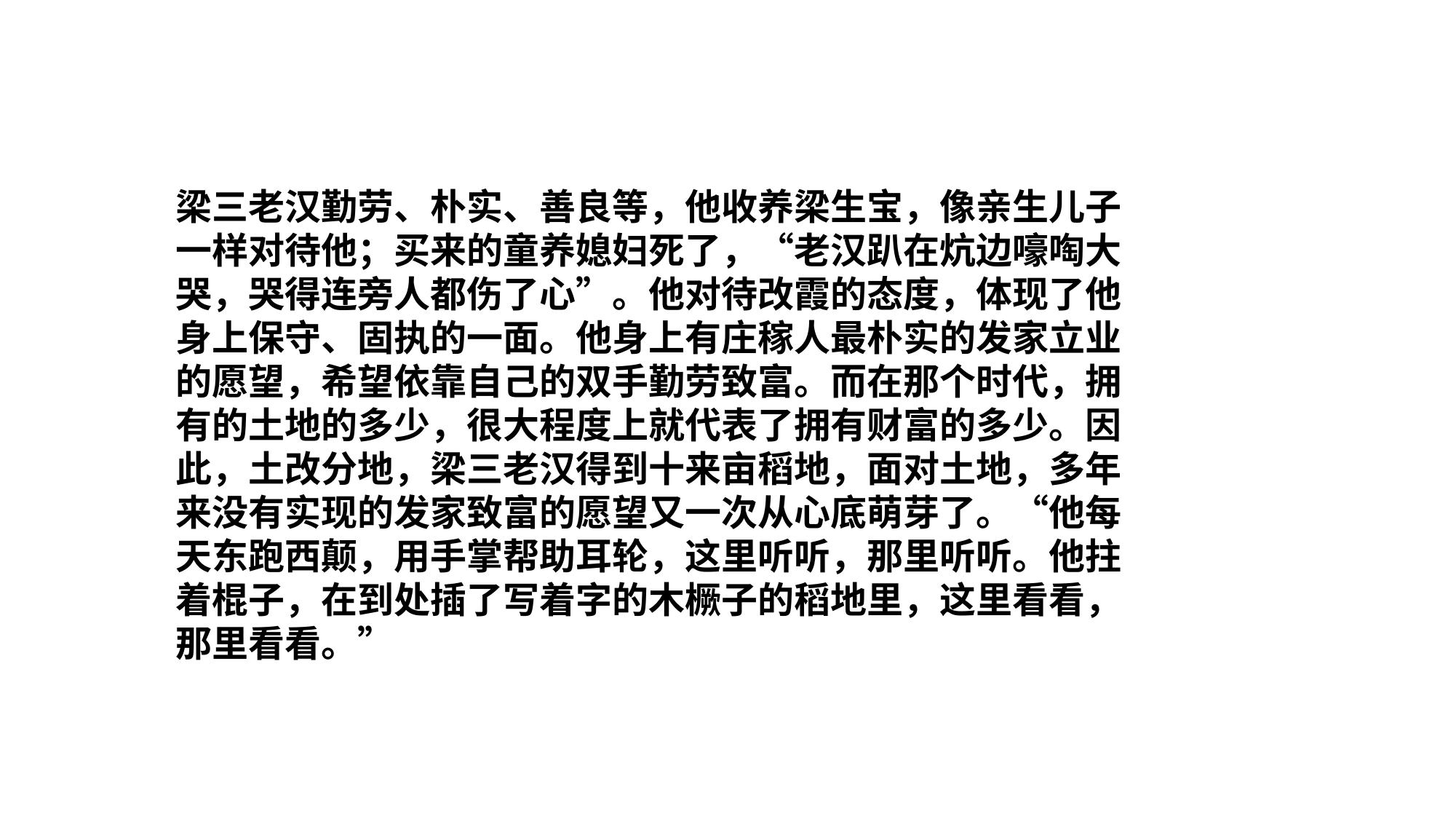

梁三老汉勤劳、朴实、善良等，他收养梁生宝，像亲生儿子一样对待他；买来的童养媳妇死了，“老汉趴在炕边嚎啕大哭，哭得连旁人都伤了心”。他对待改霞的态度，体现了他身上保守、固执的一面。他身上有庄稼人最朴实的发家立业的愿望，希望依靠自己的双手勤劳致富。而在那个时代，拥有的土地的多少，很大程度上就代表了拥有财富的多少。因此，土改分地，梁三老汉得到十来亩稻地，面对土地，多年来没有实现的发家致富的愿望又一次从心底萌芽了。“他每天东跑西颠，用手掌帮助耳轮，这里听听，那里听听。他拄着棍子，在到处插了写着字的木橛子的稻地里，这里看看，那里看看。”